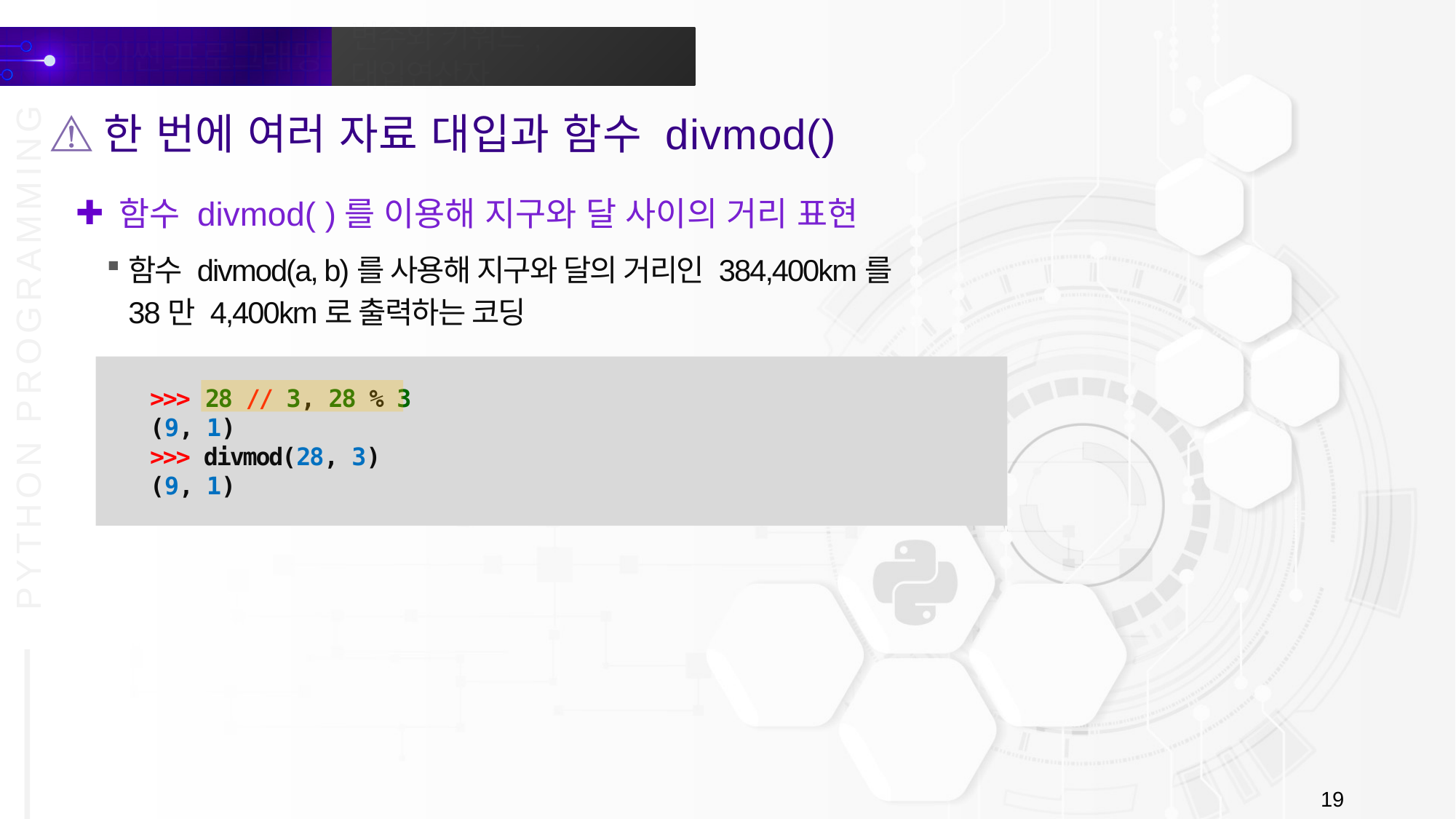

한 번에 여러 자료 대입과 함수 divmod()
함수 divmod( )를 이용해 지구와 달 사이의 거리 표현
함수 divmod(a, b)를 사용해 지구와 달의 거리인 384,400km를
38만 4,400km로 출력하는 코딩
>>> 28 // 3, 28 % 3
(9, 1)
>>> divmod(28, 3)
(9, 1)
간단한 두 수의 교환

19